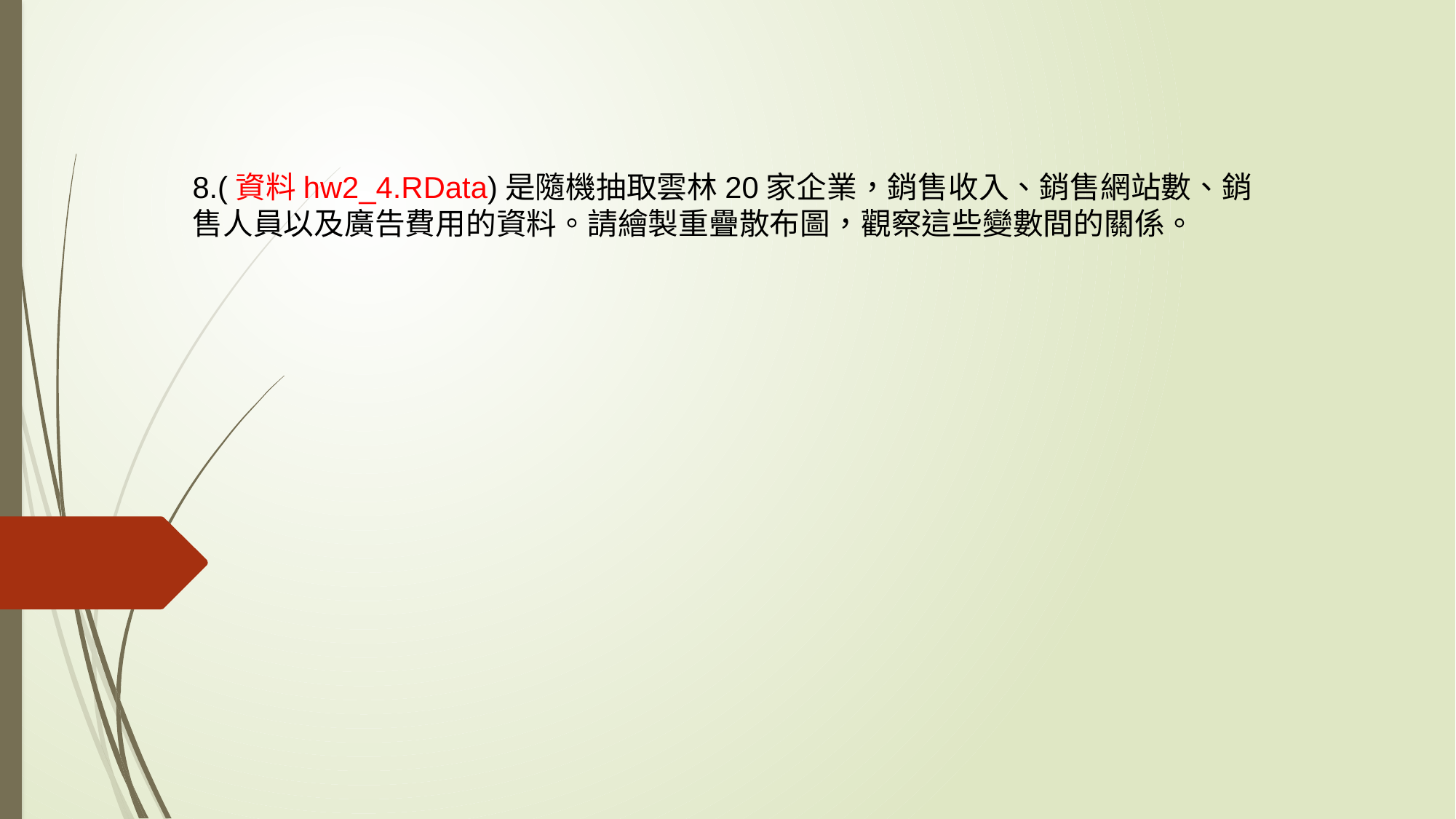

#
8.(資料hw2_4.RData)是隨機抽取雲林20家企業，銷售收入、銷售網站數、銷售人員以及廣告費用的資料。請繪製重疊散布圖，觀察這些變數間的關係。